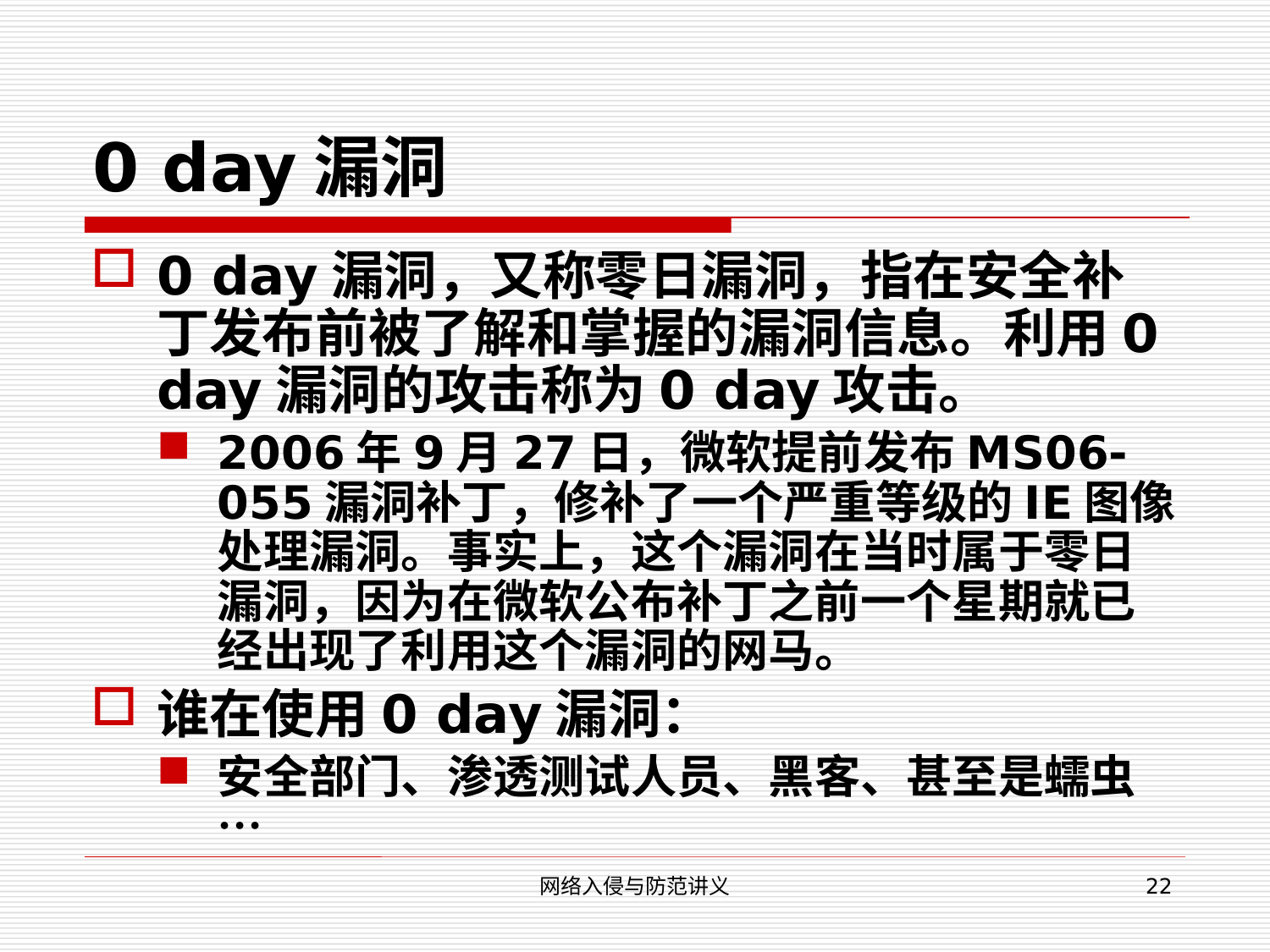

0 day漏洞
0 day漏洞，又称零日漏洞，指在安全补丁发布前被了解和掌握的漏洞信息。利用0 day漏洞的攻击称为0 day攻击。
2006年9月27日，微软提前发布MS06-055漏洞补丁，修补了一个严重等级的IE图像处理漏洞。事实上，这个漏洞在当时属于零日漏洞，因为在微软公布补丁之前一个星期就已经出现了利用这个漏洞的网马。
谁在使用0 day漏洞：
安全部门、渗透测试人员、黑客、甚至是蠕虫…

网络入侵与防范讲义
22